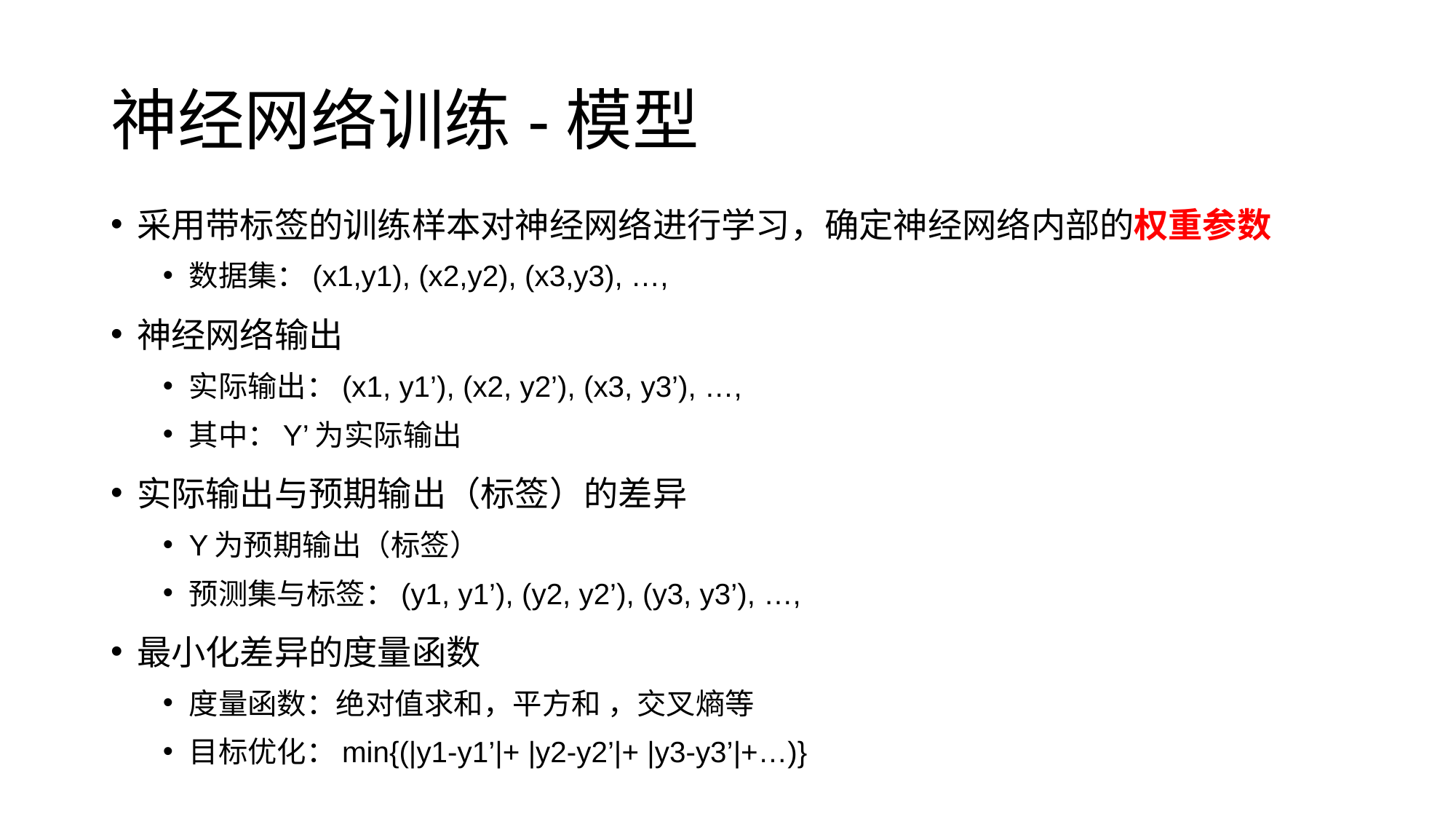

# 神经网络训练-模型
采用带标签的训练样本对神经网络进行学习，确定神经网络内部的权重参数
数据集：(x1,y1), (x2,y2), (x3,y3), …,
神经网络输出
实际输出：(x1, y1’), (x2, y2’), (x3, y3’), …,
其中：Y’为实际输出
实际输出与预期输出（标签）的差异
Y为预期输出（标签）
预测集与标签：(y1, y1’), (y2, y2’), (y3, y3’), …,
最小化差异的度量函数
度量函数：绝对值求和，平方和 ，交叉熵等
目标优化：min{(|y1-y1’|+ |y2-y2’|+ |y3-y3’|+…)}